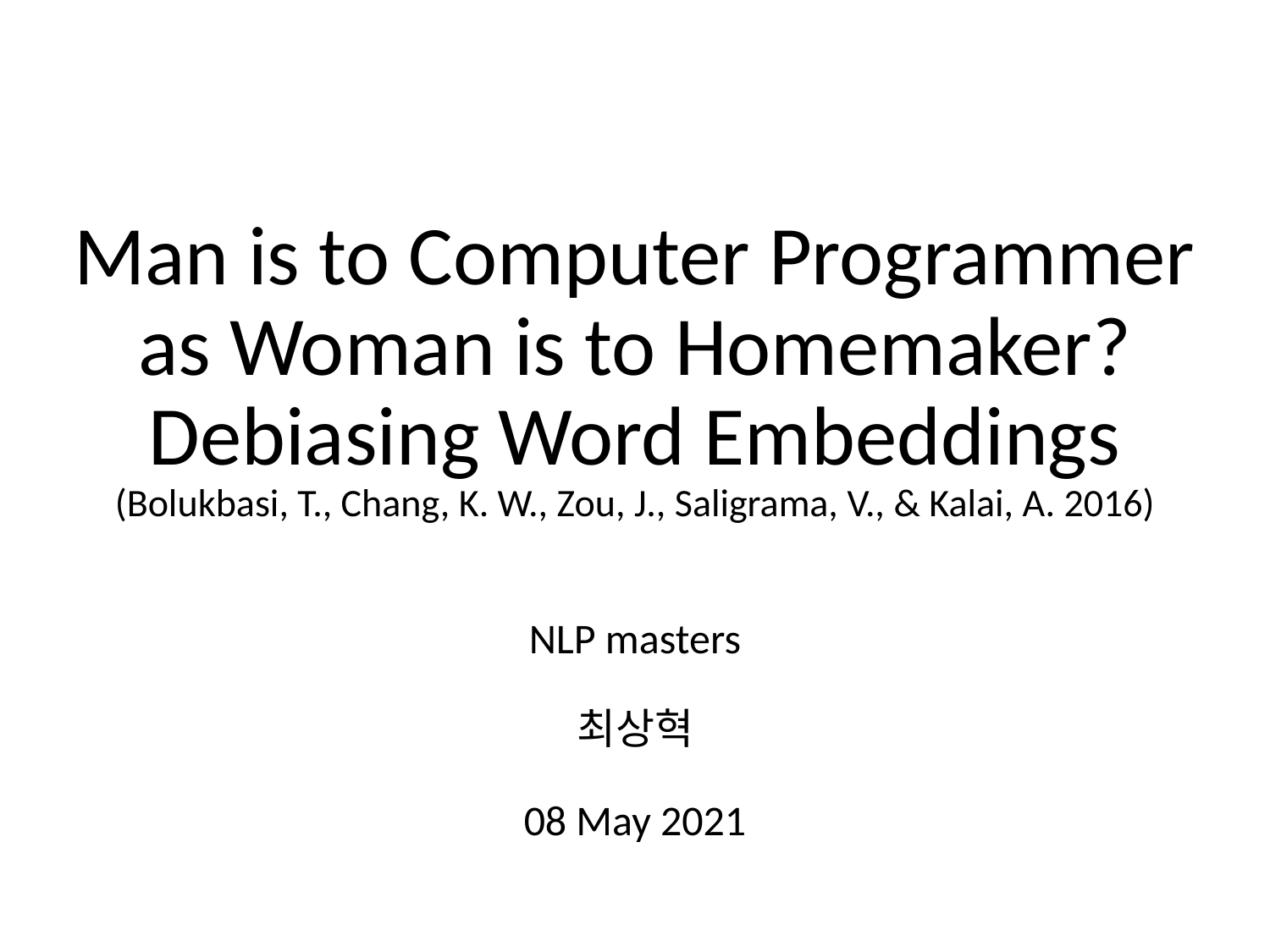

# Man is to Computer Programmer as Woman is to Homemaker? Debiasing Word Embeddings (Bolukbasi, T., Chang, K. W., Zou, J., Saligrama, V., & Kalai, A. 2016)
NLP masters
최상혁
08 May 2021